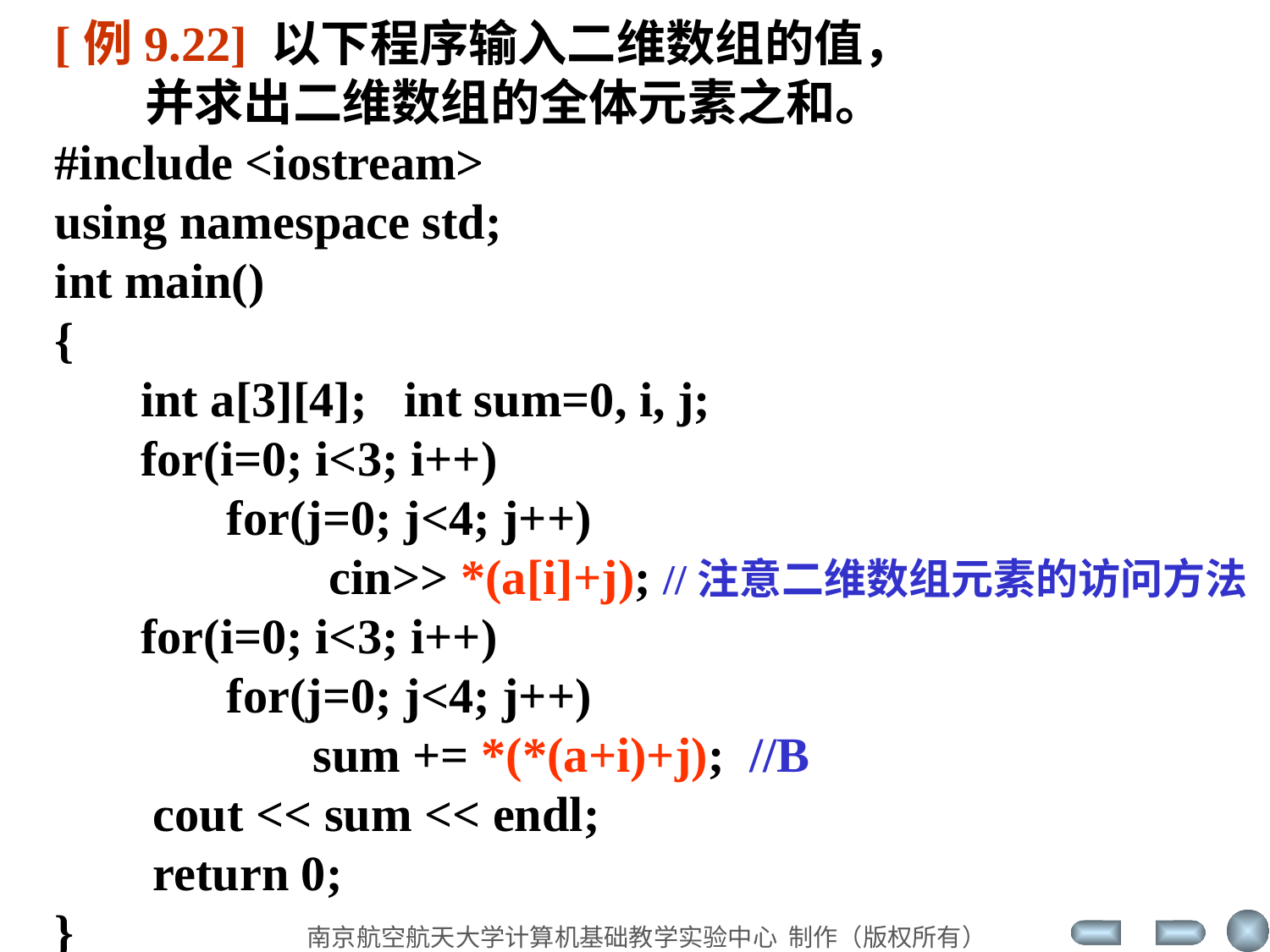

[例9.22] 以下程序输入二维数组的值，
       并求出二维数组的全体元素之和。
#include <iostream>
using namespace std;
int main()
{
       int a[3][4];   int sum=0, i, j;
       for(i=0; i<3; i++)
              for(j=0; j<4; j++)
	            cin>> *(a[i]+j); //注意二维数组元素的访问方法
       for(i=0; i<3; i++)
              for(j=0; j<4; j++)
                     sum += *(*(a+i)+j);  //B
        cout << sum << endl;
        return 0;
}